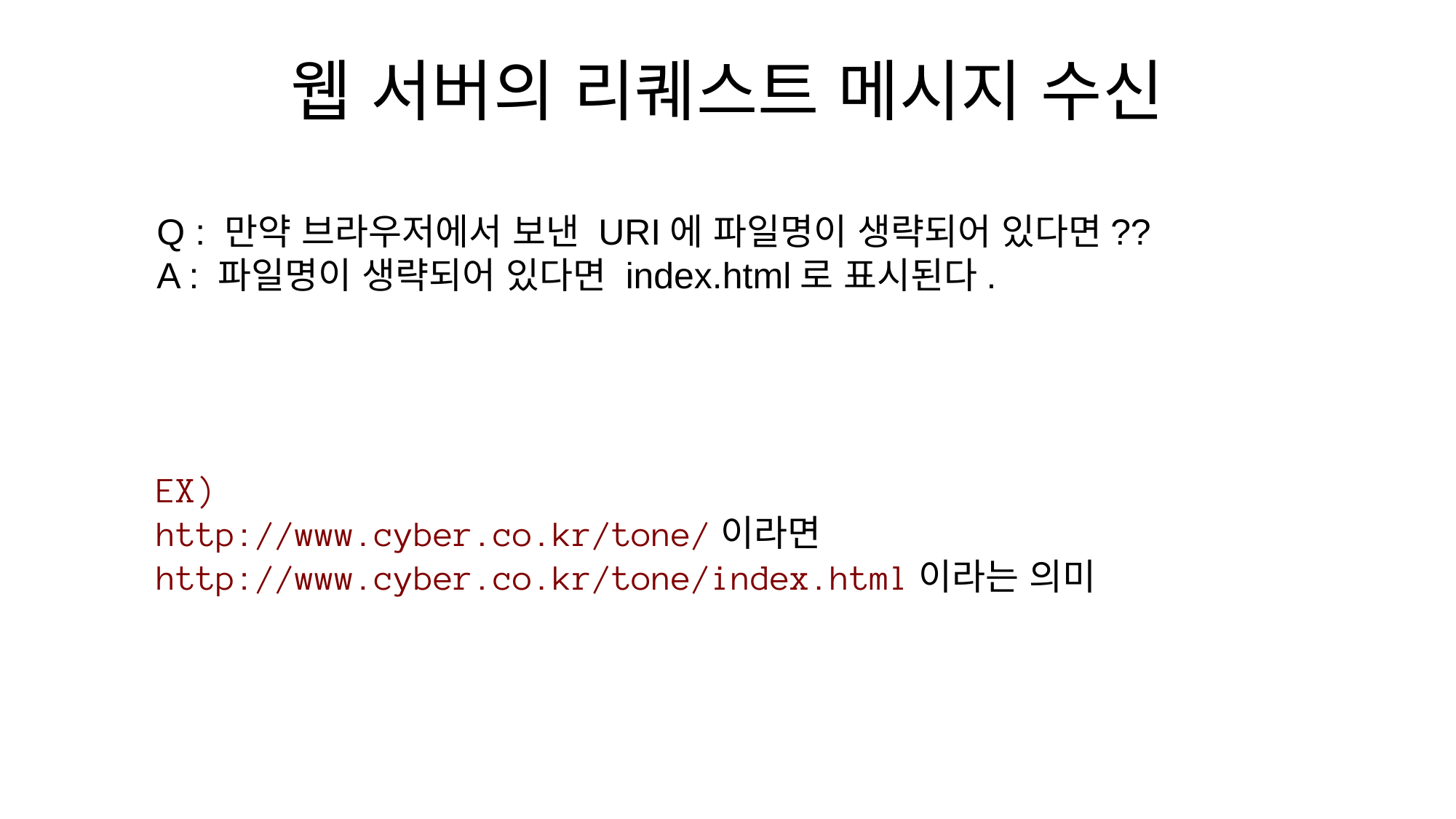

# 웹 서버의 리퀘스트 메시지 수신
Q : 만약 브라우저에서 보낸 URI에 파일명이 생략되어 있다면??
A : 파일명이 생략되어 있다면 index.html로 표시된다.

EX)
http://www.cyber.co.kr/tone/이라면
http://www.cyber.co.kr/tone/index.html이라는 의미